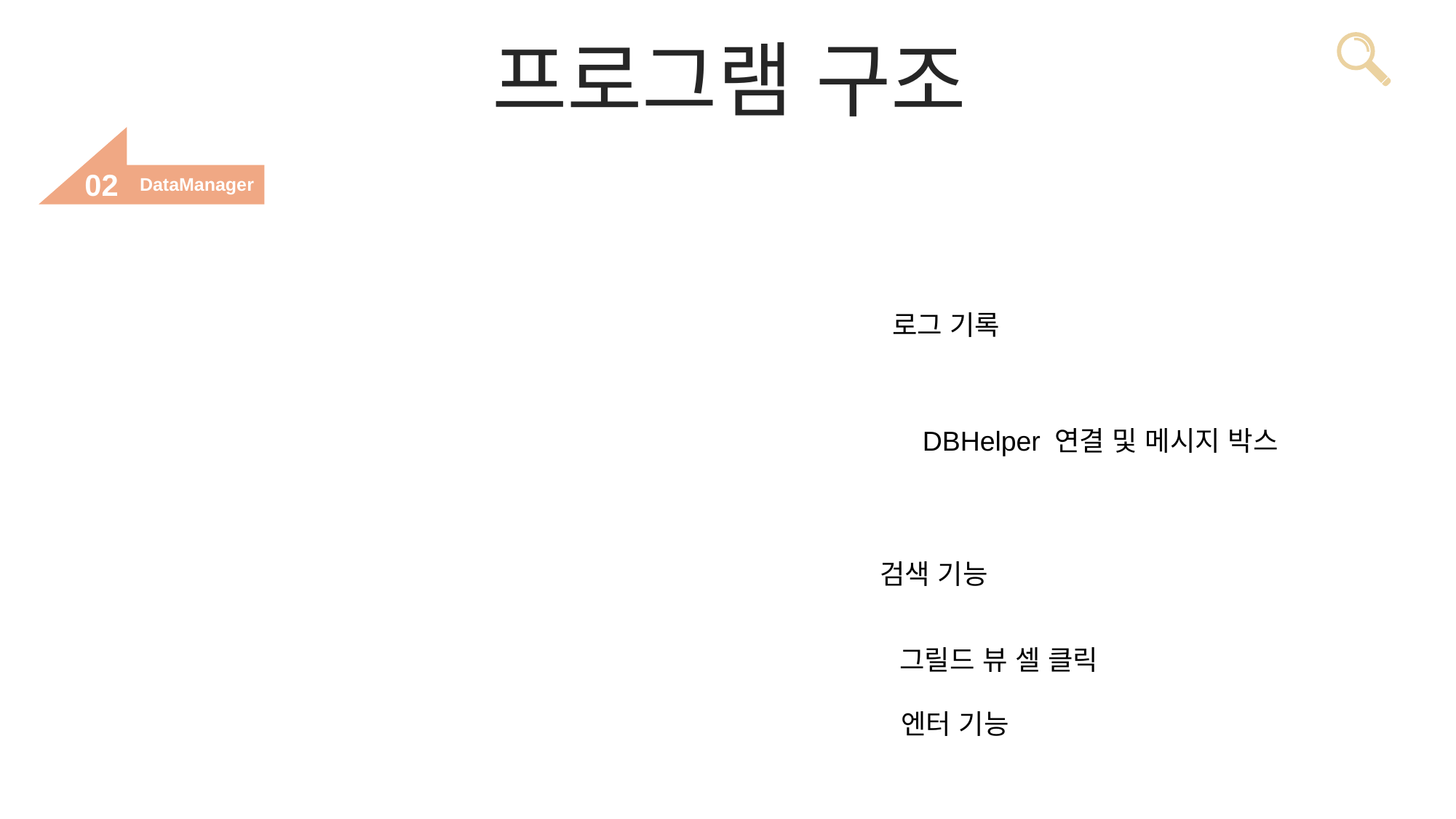

프로그램 구조

DataManager
02
로그 기록
DBHelper 연결 및 메시지 박스
검색 기능
그릴드 뷰 셀 클릭
엔터 기능